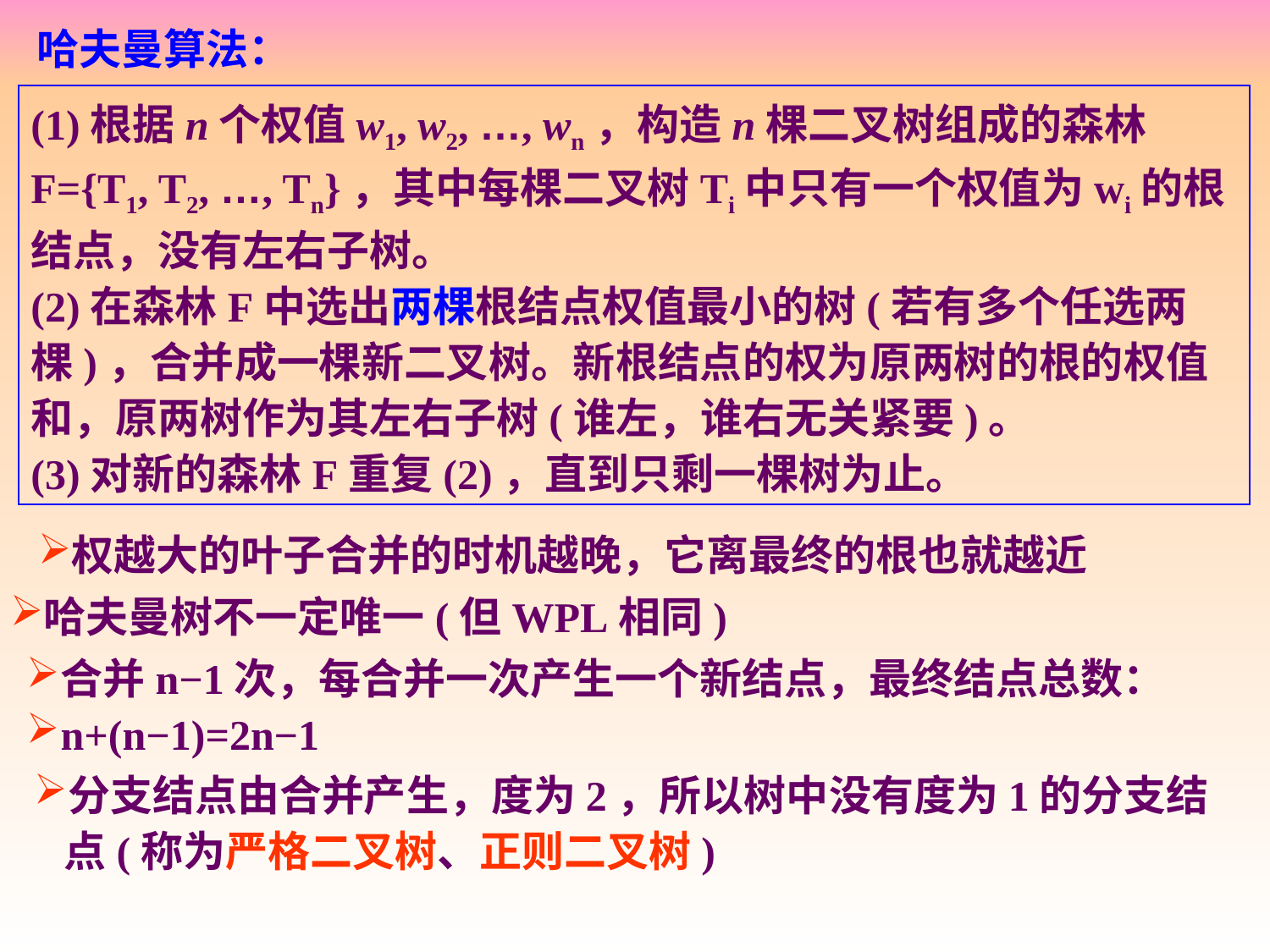

哈夫曼算法：
(1)根据n个权值w1, w2, …, wn，构造n棵二叉树组成的森林F={T1, T2, …, Tn}，其中每棵二叉树Ti中只有一个权值为wi的根结点，没有左右子树。
(2)在森林F中选出两棵根结点权值最小的树(若有多个任选两棵)，合并成一棵新二叉树。新根结点的权为原两树的根的权值和，原两树作为其左右子树(谁左，谁右无关紧要)。
(3)对新的森林F重复(2)，直到只剩一棵树为止。
权越大的叶子合并的时机越晚，它离最终的根也就越近
哈夫曼树不一定唯一(但WPL相同)
合并n−1次，每合并一次产生一个新结点，最终结点总数：
n+(n−1)=2n−1
分支结点由合并产生，度为2，所以树中没有度为1的分支结点(称为严格二叉树、正则二叉树)